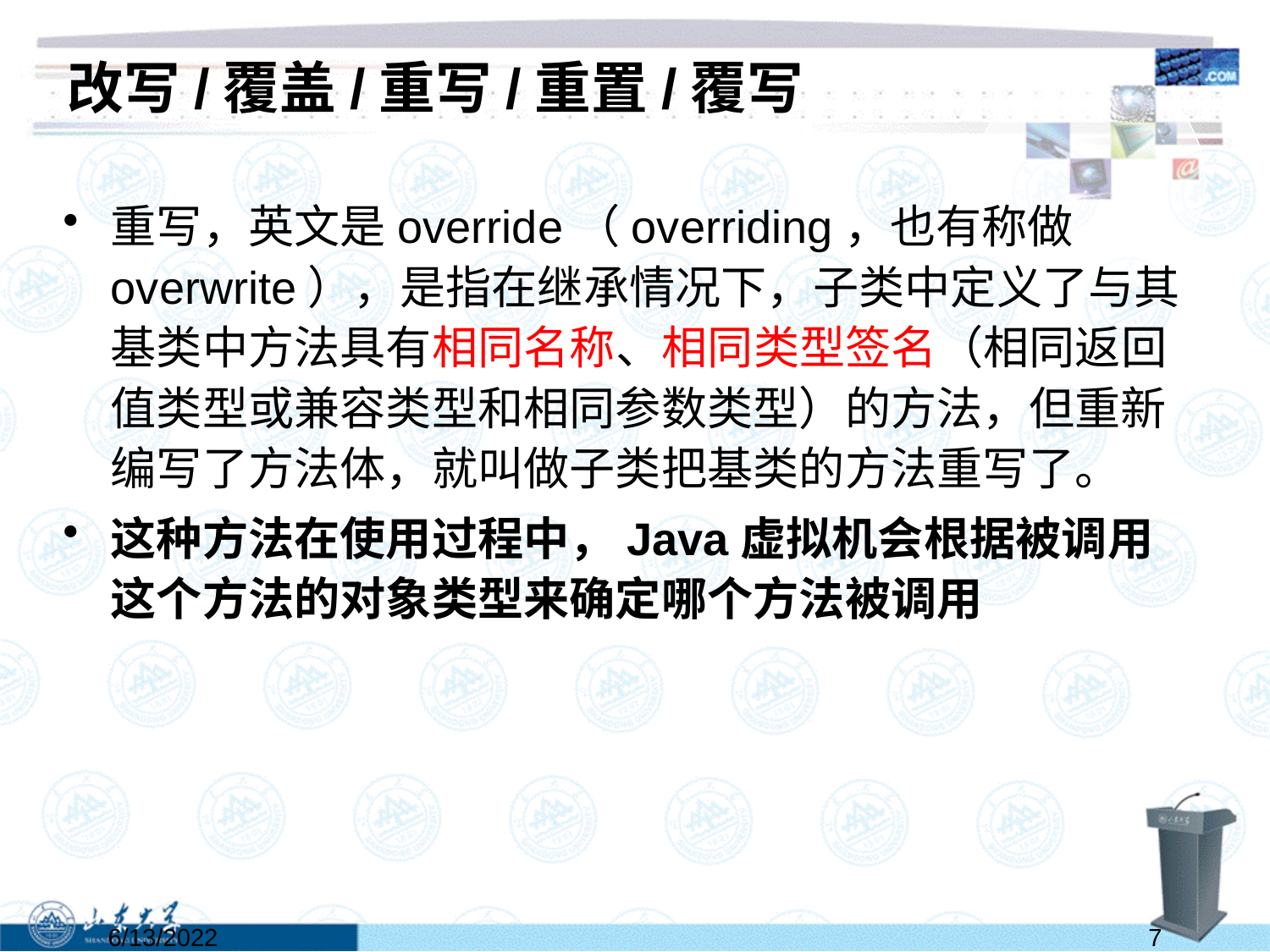

# 改写/覆盖/重写/重置/覆写
重写，英文是override（overriding，也有称做overwrite），是指在继承情况下，子类中定义了与其基类中方法具有相同名称、相同类型签名（相同返回值类型或兼容类型和相同参数类型）的方法，但重新编写了方法体，就叫做子类把基类的方法重写了。
这种方法在使用过程中，Java虚拟机会根据被调用这个方法的对象类型来确定哪个方法被调用

6/13/2022
7